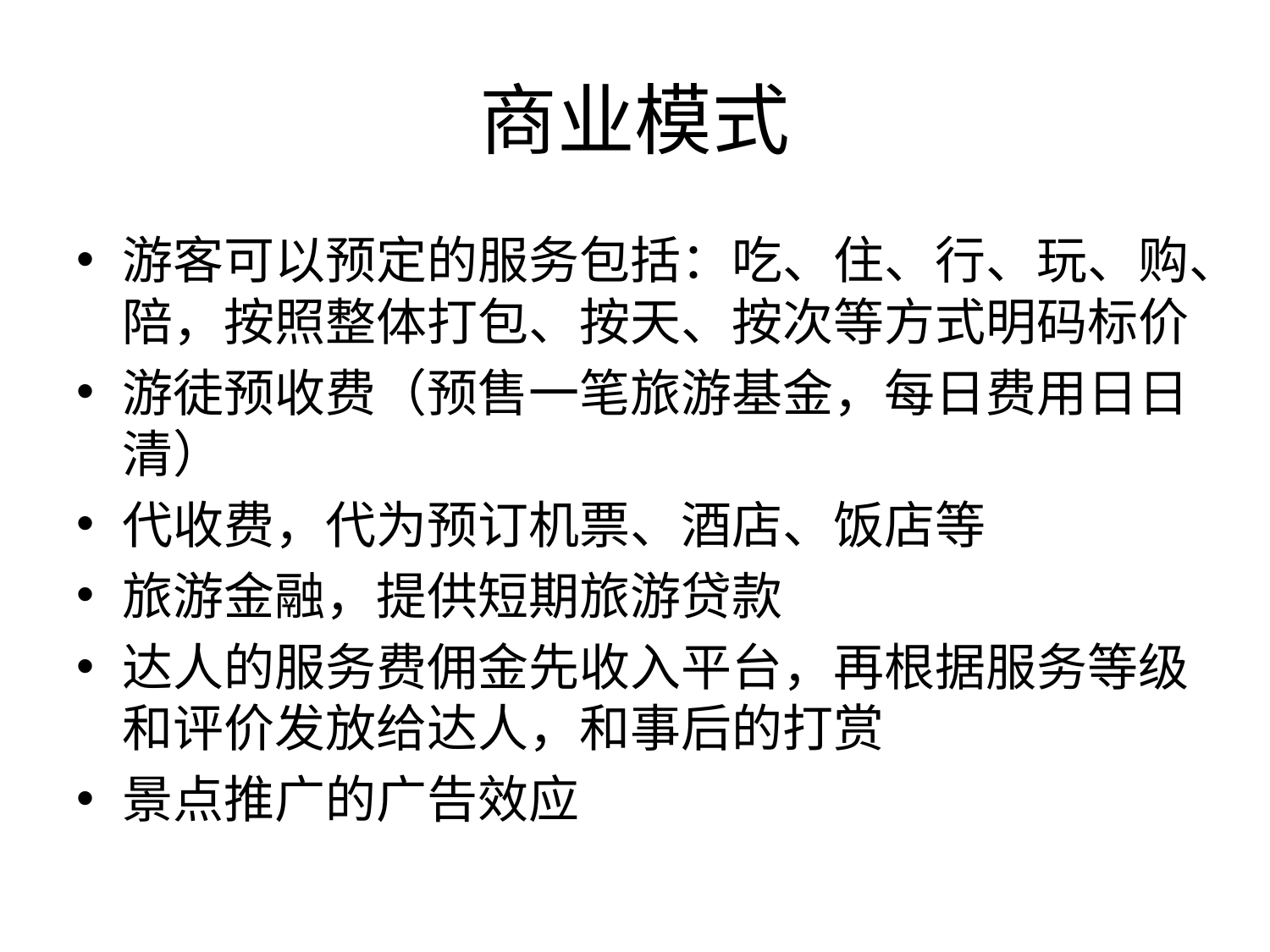

# 商业模式
游客可以预定的服务包括：吃、住、行、玩、购、陪，按照整体打包、按天、按次等方式明码标价
游徒预收费（预售一笔旅游基金，每日费用日日清）
代收费，代为预订机票、酒店、饭店等
旅游金融，提供短期旅游贷款
达人的服务费佣金先收入平台，再根据服务等级和评价发放给达人，和事后的打赏
景点推广的广告效应